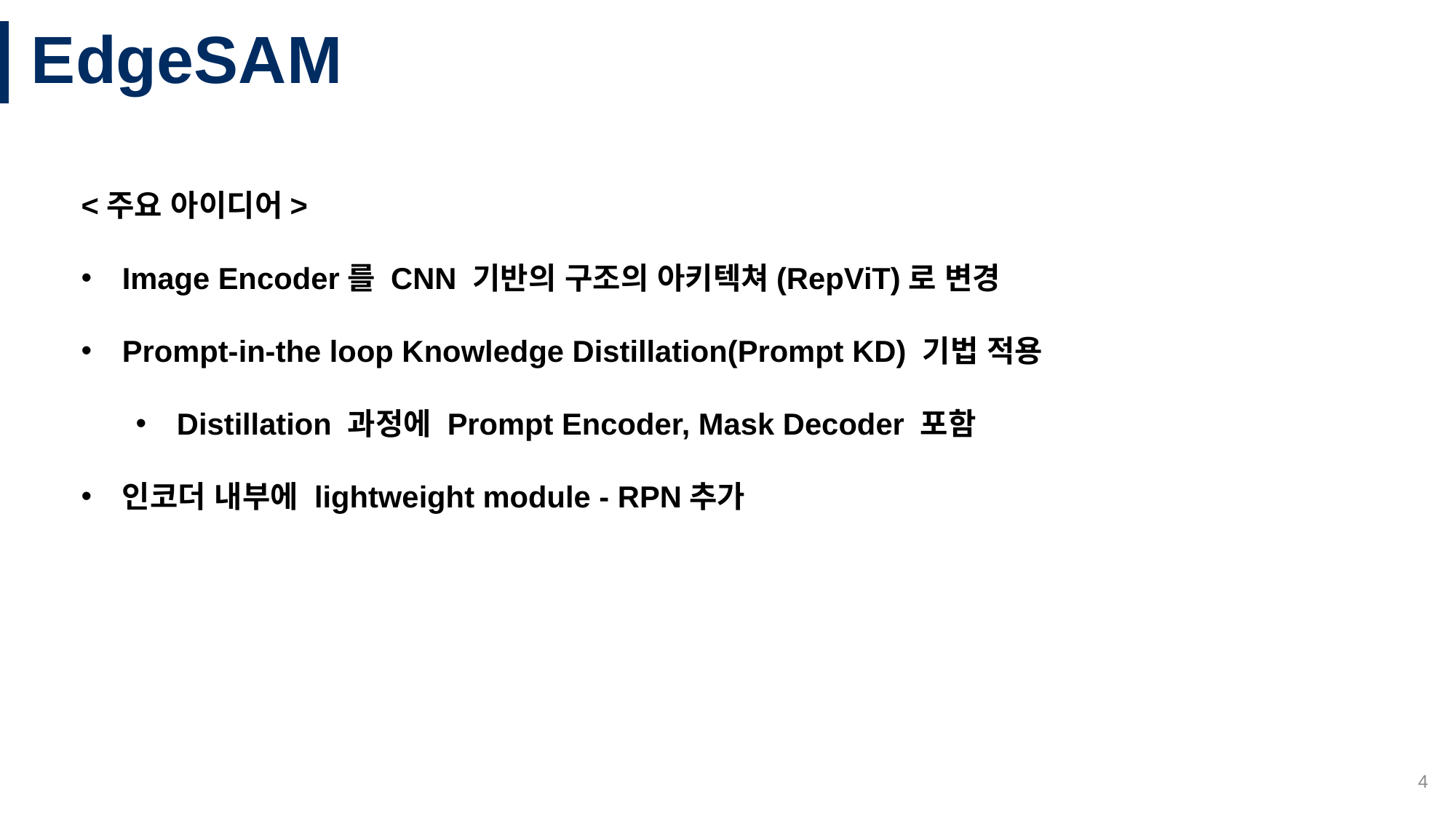

# EdgeSAM
<주요 아이디어>
Image Encoder를 CNN 기반의 구조의 아키텍쳐(RepViT)로 변경
Prompt-in-the loop Knowledge Distillation(Prompt KD) 기법 적용
Distillation 과정에 Prompt Encoder, Mask Decoder 포함
인코더 내부에 lightweight module - RPN추가
4